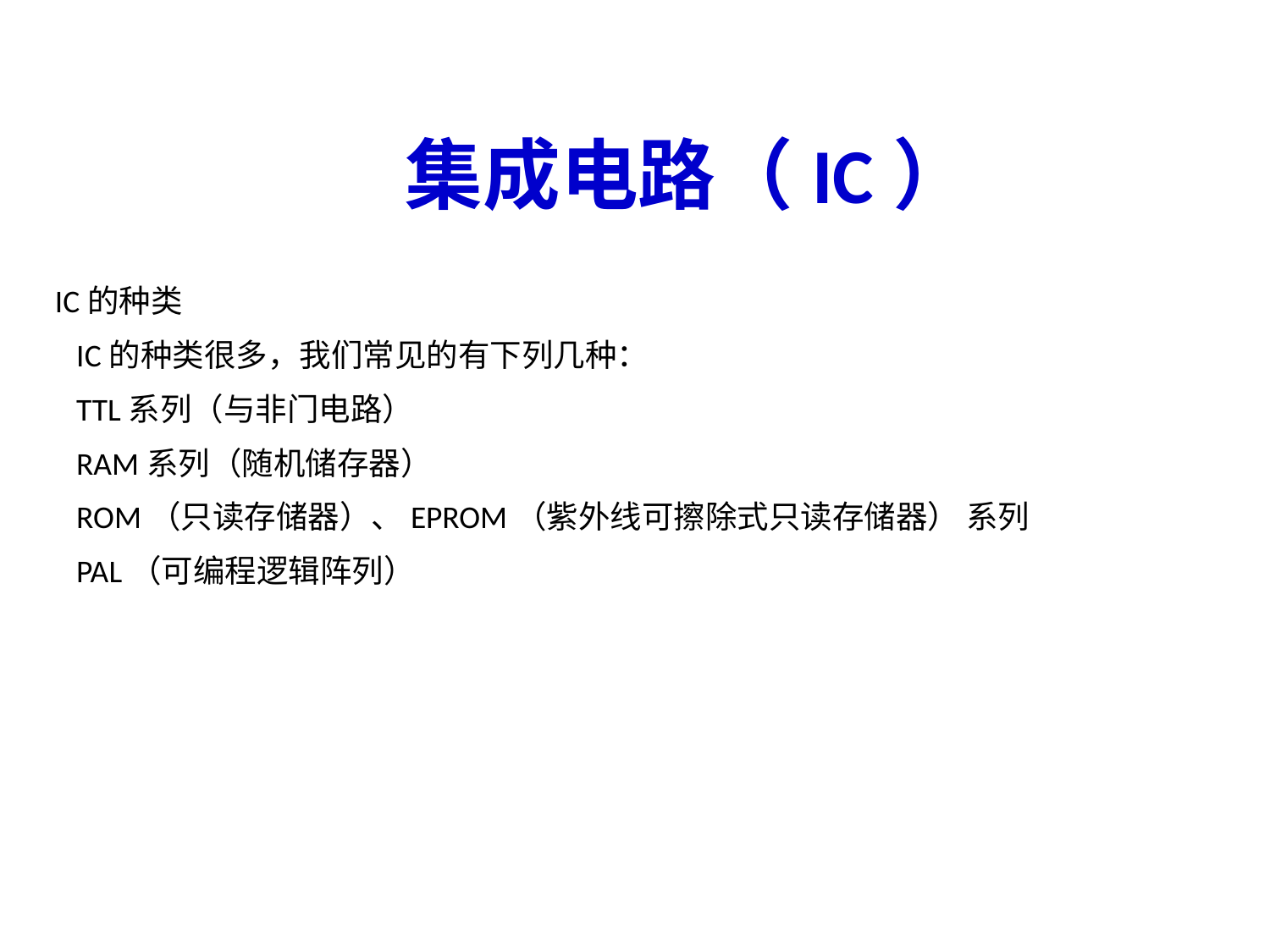

# 集成电路（IC）
IC的种类
   IC的种类很多，我们常见的有下列几种：
   TTL系列（与非门电路）
   RAM系列（随机储存器）
   ROM（只读存储器）、EPROM（紫外线可擦除式只读存储器） 系列
   PAL（可编程逻辑阵列）